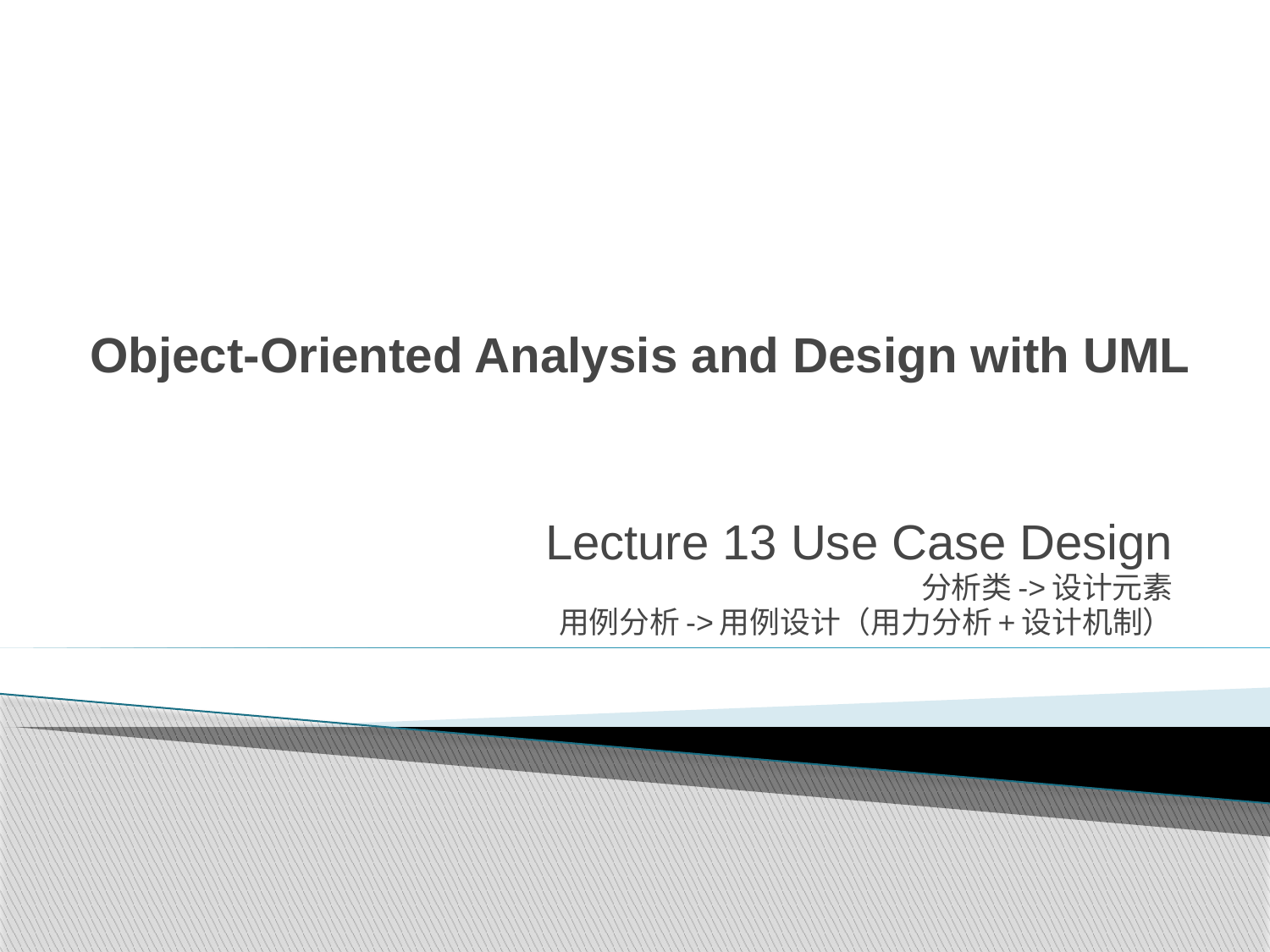

# Object-Oriented Analysis and Design with UML
Lecture 13 Use Case Design
分析类->设计元素
用例分析->用例设计（用力分析+设计机制）